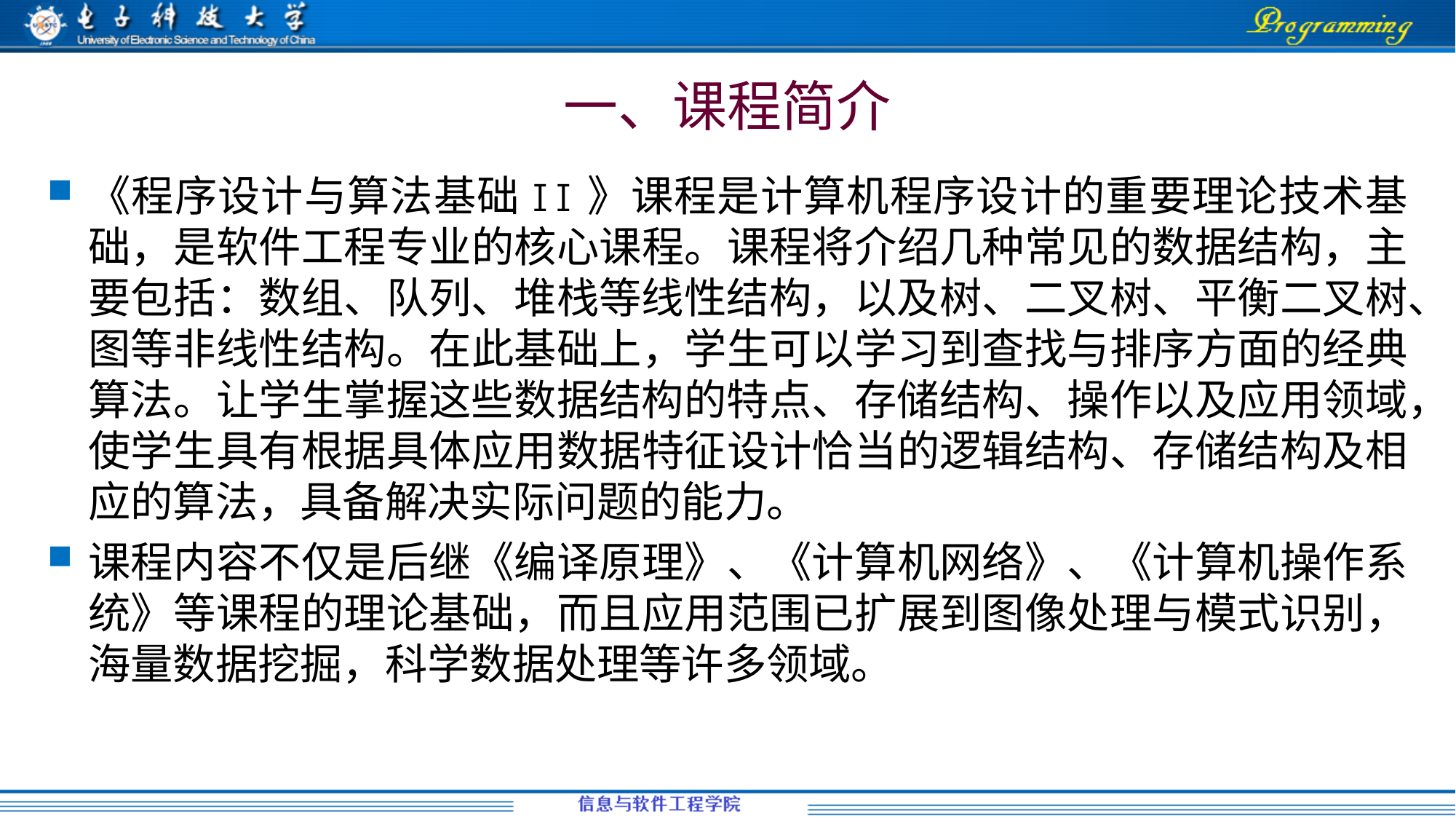

# 一、课程简介
《程序设计与算法基础II》课程是计算机程序设计的重要理论技术基础，是软件工程专业的核心课程。课程将介绍几种常见的数据结构，主要包括：数组、队列、堆栈等线性结构，以及树、二叉树、平衡二叉树、图等非线性结构。在此基础上，学生可以学习到查找与排序方面的经典算法。让学生掌握这些数据结构的特点、存储结构、操作以及应用领域，使学生具有根据具体应用数据特征设计恰当的逻辑结构、存储结构及相应的算法，具备解决实际问题的能力。
课程内容不仅是后继《编译原理》、《计算机网络》、《计算机操作系统》等课程的理论基础，而且应用范围已扩展到图像处理与模式识别，海量数据挖掘，科学数据处理等许多领域。